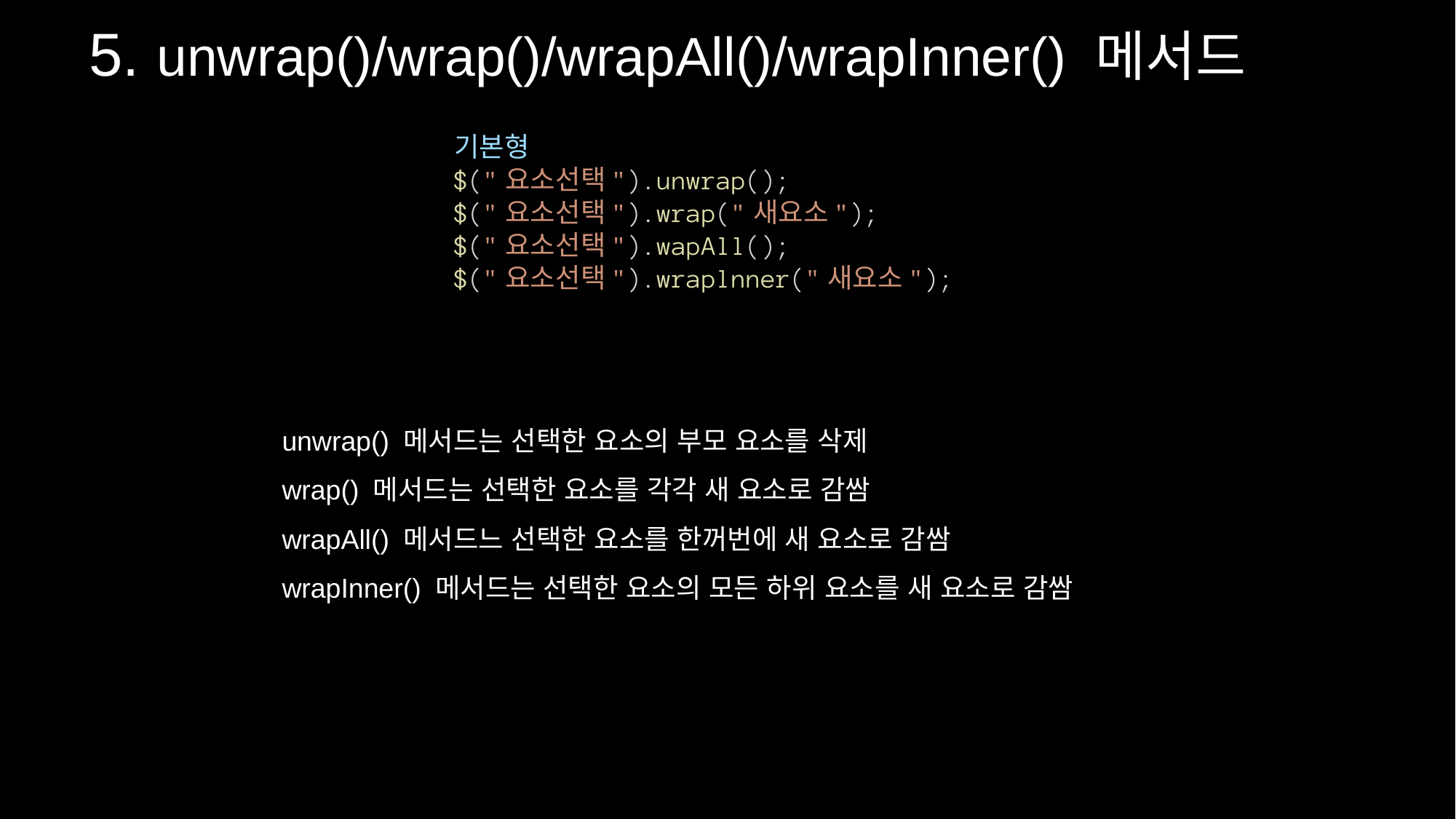

5. unwrap()/wrap()/wrapAll()/wrapInner() 메서드
기본형
$("요소선택").unwrap();
$("요소선택").wrap("새요소");
$("요소선택").wapAll();
$("요소선택").wraplnner("새요소");
unwrap() 메서드는 선택한 요소의 부모 요소를 삭제
wrap() 메서드는 선택한 요소를 각각 새 요소로 감쌈
wrapAll() 메서드느 선택한 요소를 한꺼번에 새 요소로 감쌈
wrapInner() 메서드는 선택한 요소의 모든 하위 요소를 새 요소로 감쌈